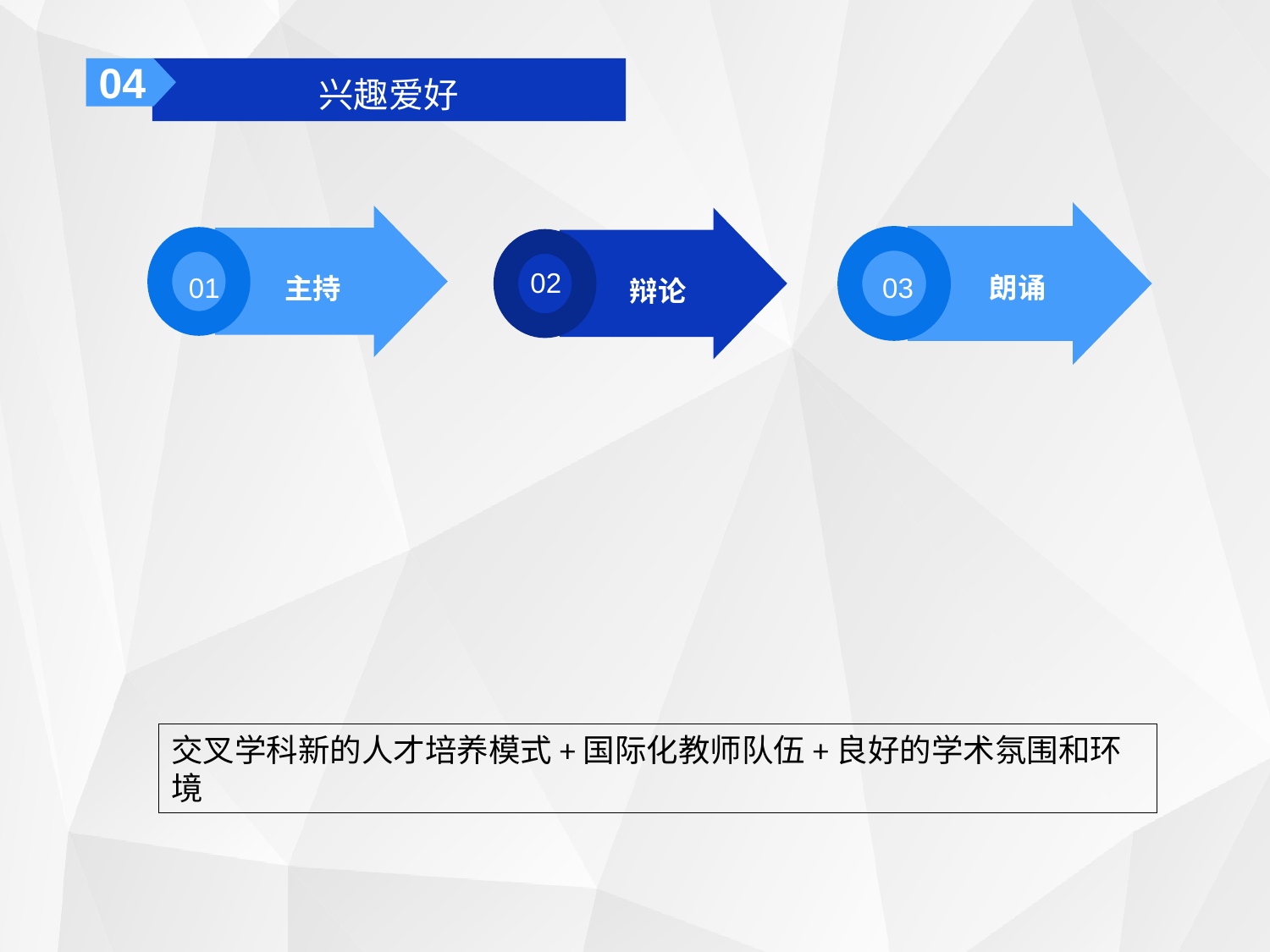

04

兴趣爱好

03
朗诵

01
   主持

02
辩论
交叉学科新的人才培养模式+国际化教师队伍+良好的学术氛围和环境